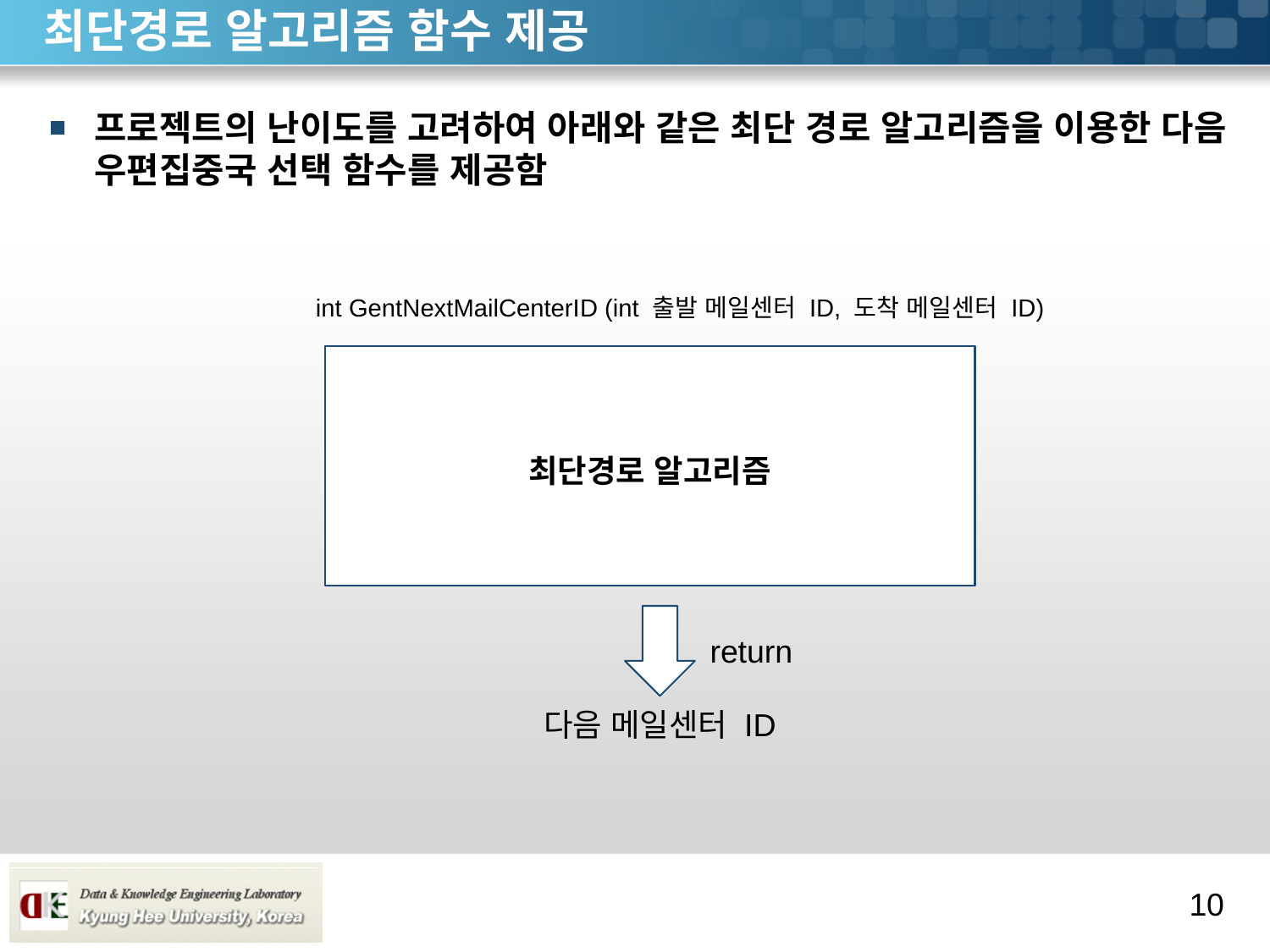

# 최단경로 알고리즘 함수 제공
프로젝트의 난이도를 고려하여 아래와 같은 최단 경로 알고리즘을 이용한 다음 우편집중국 선택 함수를 제공함

int GentNextMailCenterID (int 출발 메일센터 ID, 도착 메일센터 ID)
최단경로 알고리즘

return
다음 메일센터 ID